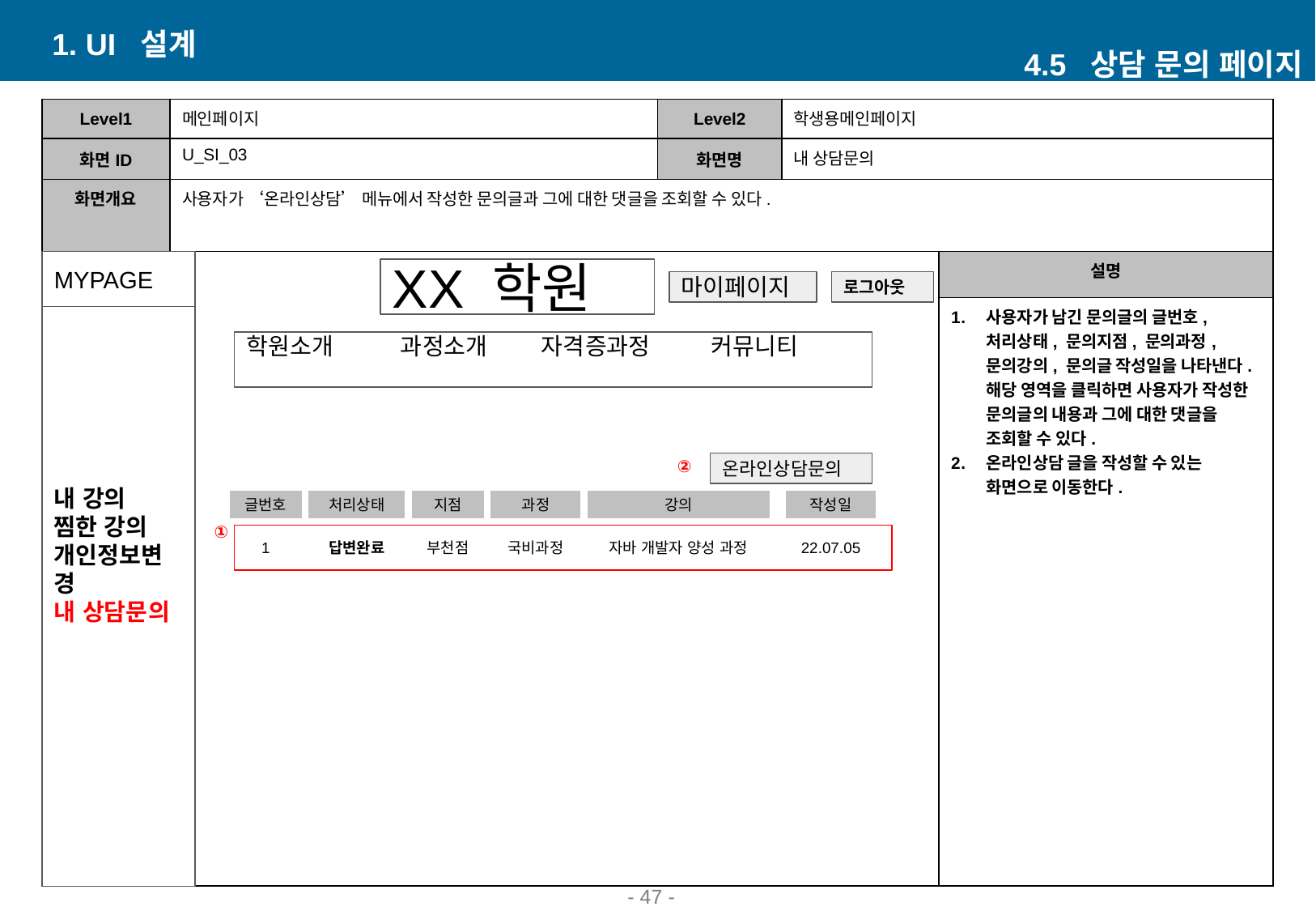

1. UI  설계
4.5  상담 문의 페이지
| Level1 | 메인페이지 | Level2 | 학생용메인페이지 |  |
| --- | --- | --- | --- | --- |
| 화면ID | U\_SI\_03 | 화면명 | 내 상담문의 |  |
| 화면개요 | 사용자가 ‘온라인상담’ 메뉴에서 작성한 문의글과 그에 대한 댓글을 조회할 수 있다. |  |  |  |
| ① |  |  |  | 설명 |
|  |  |  |  | 사용자가 남긴 문의글의 글번호, 처리상태, 문의지점, 문의과정, 문의강의, 문의글 작성일을 나타낸다. 해당 영역을 클릭하면 사용자가 작성한 문의글의 내용과 그에 대한 댓글을 조회할 수 있다. 온라인상담 글을 작성할 수 있는 화면으로 이동한다. |

내 강의
찜한 강의
개인정보변경
내 상담문의

MYPAGE
XX 학원
마이페이지
로그아웃
학원소개          과정소개        자격증과정         커뮤니티
②
온라인상담문의
글번호
처리상태
지점
과정
강의
작성일
①

1
답변완료
부천점
국비과정
자바 개발자 양성 과정
22.07.05

- 47 -